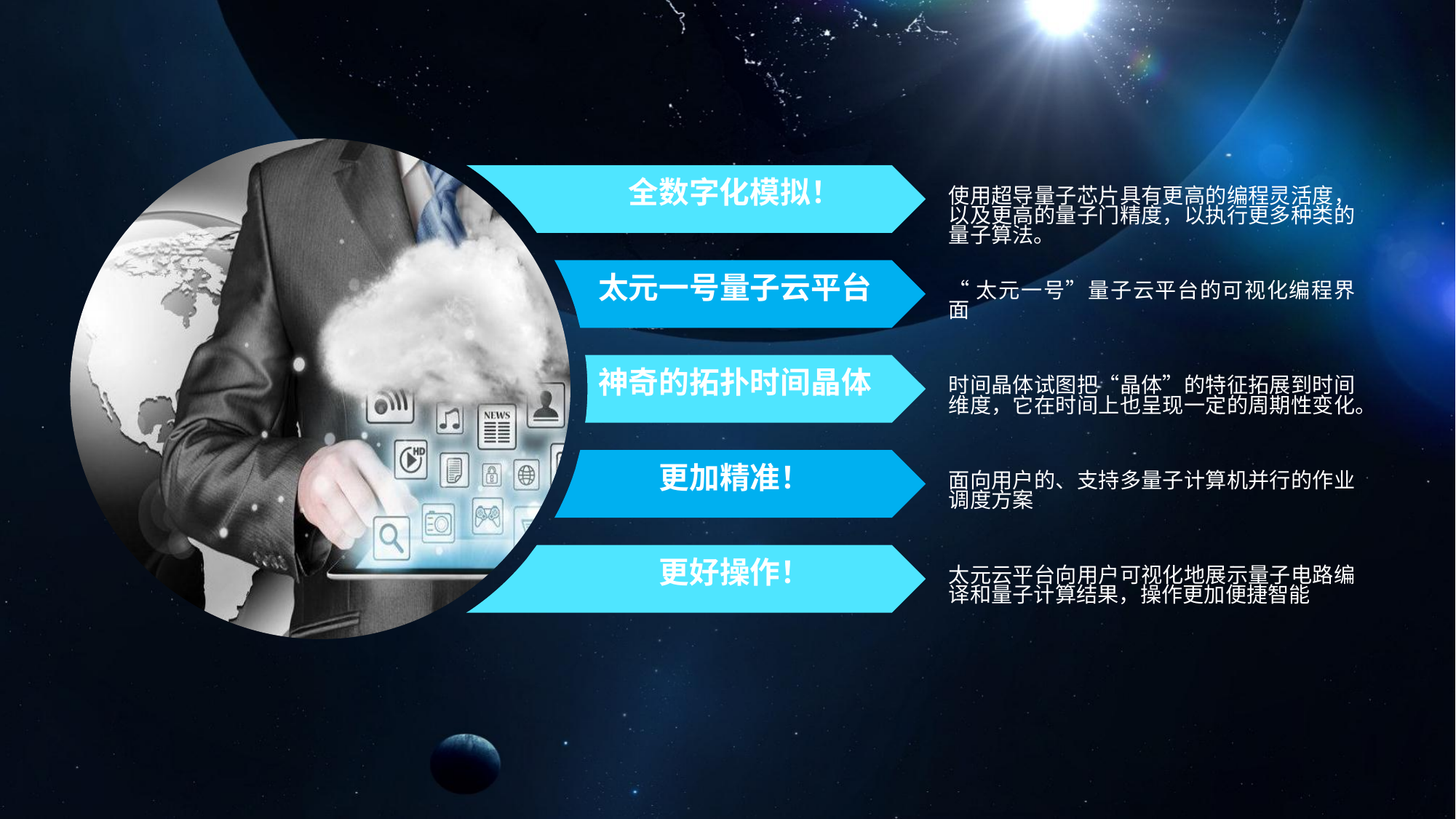

全数字化模拟！
使用超导量子芯片具有更高的编程灵活度，以及更高的量子门精度，以执行更多种类的量子算法。

太元一号量子云平台
“太元一号”量子云平台的可视化编程界面

神奇的拓扑时间晶体
时间晶体试图把“晶体”的特征拓展到时间维度，它在时间上也呈现一定的周期性变化。

更加精准！
面向用户的、支持多量子计算机并行的作业调度方案

更好操作！
太元云平台向用户可视化地展示量子电路编译和量子计算结果，操作更加便捷智能